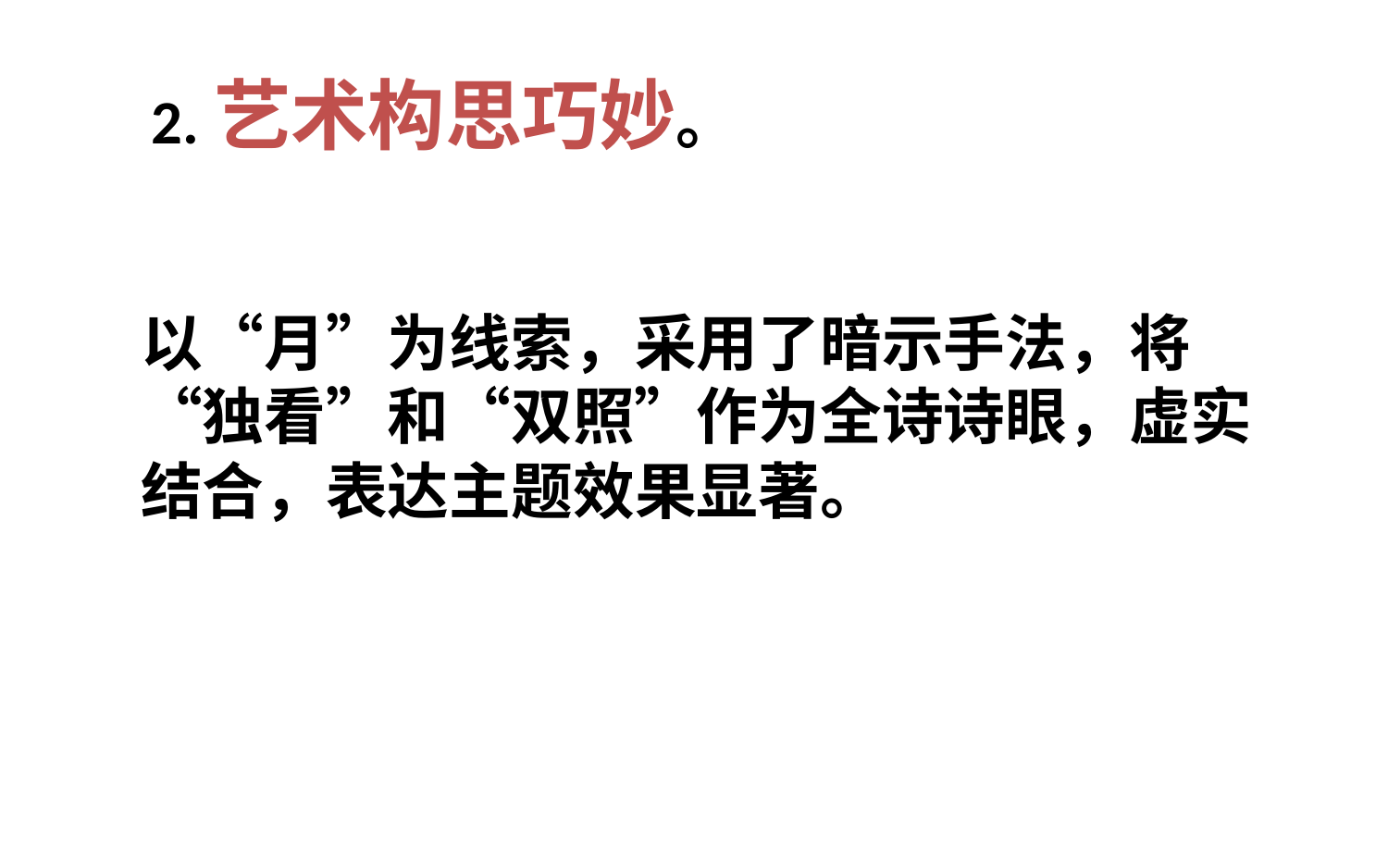

2.艺术构思巧妙。
以“月”为线索，采用了暗示手法，将“独看”和“双照”作为全诗诗眼，虚实结合，表达主题效果显著。